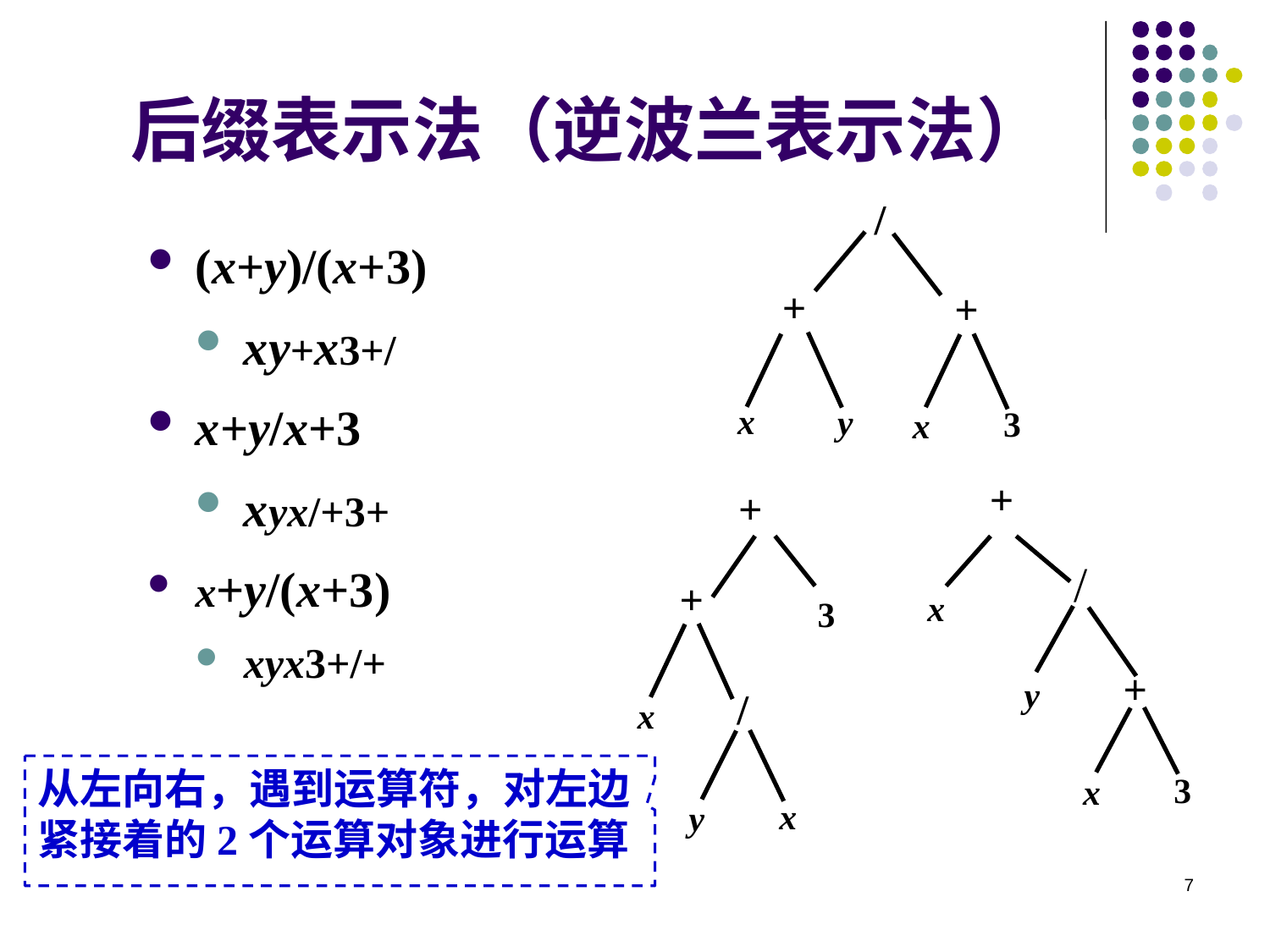

# 后缀表示法（逆波兰表示法）
/

+
+

3
x

x
y
(x+y)/(x+3)
xy+x3+/
x+y/x+3
xyx/+3+
x+y/(x+3)
xyx3+/+
+

/
x

+

3
x
y
+

+

x
3
/

x
y
从左向右，遇到运算符，对左边紧接着的2个运算对象进行运算
7